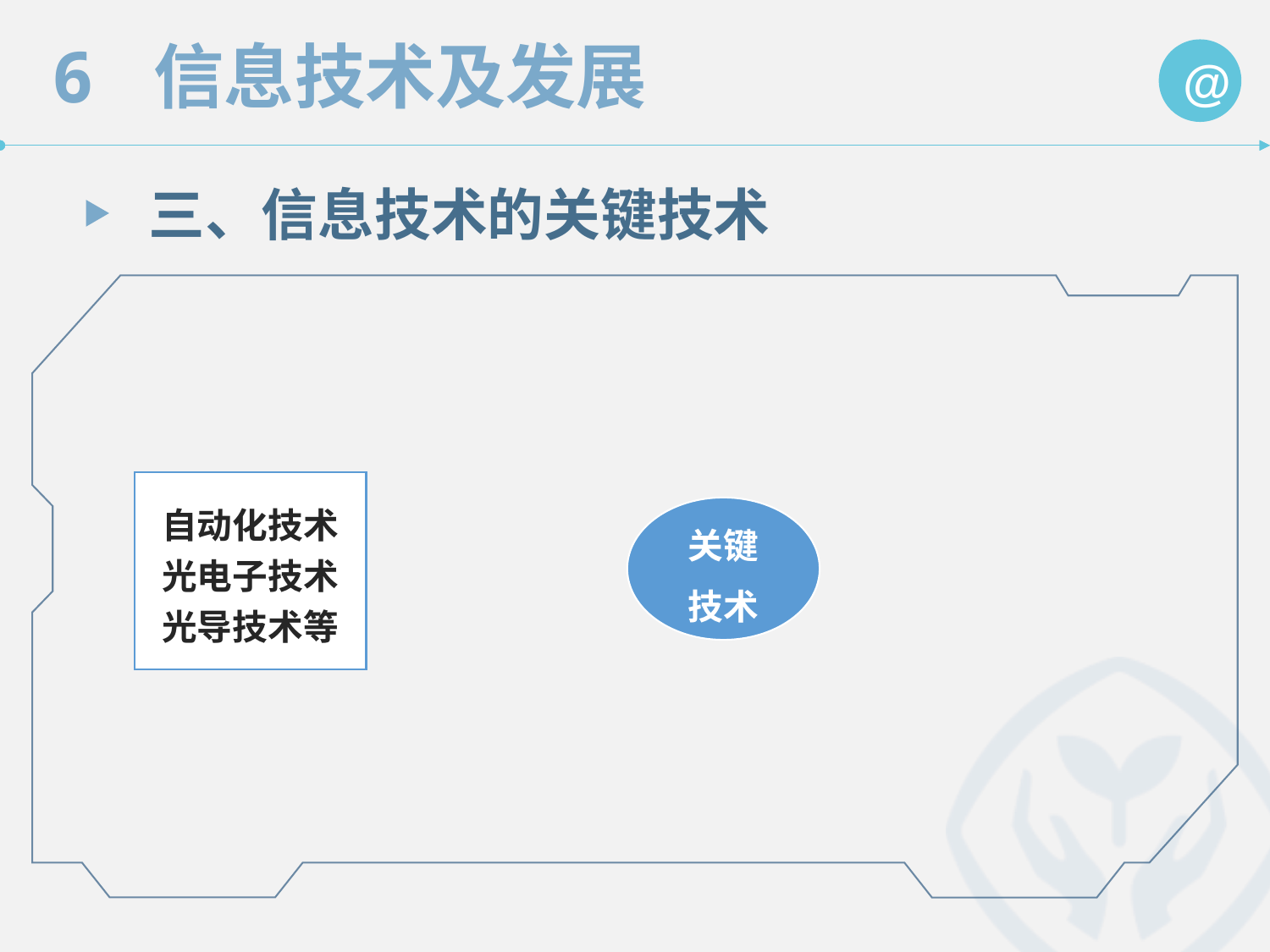

三、信息技术的关键技术

关键
技术
技术
技术
技术
技术
技术
自动化技术
光电子技术
光导技术等